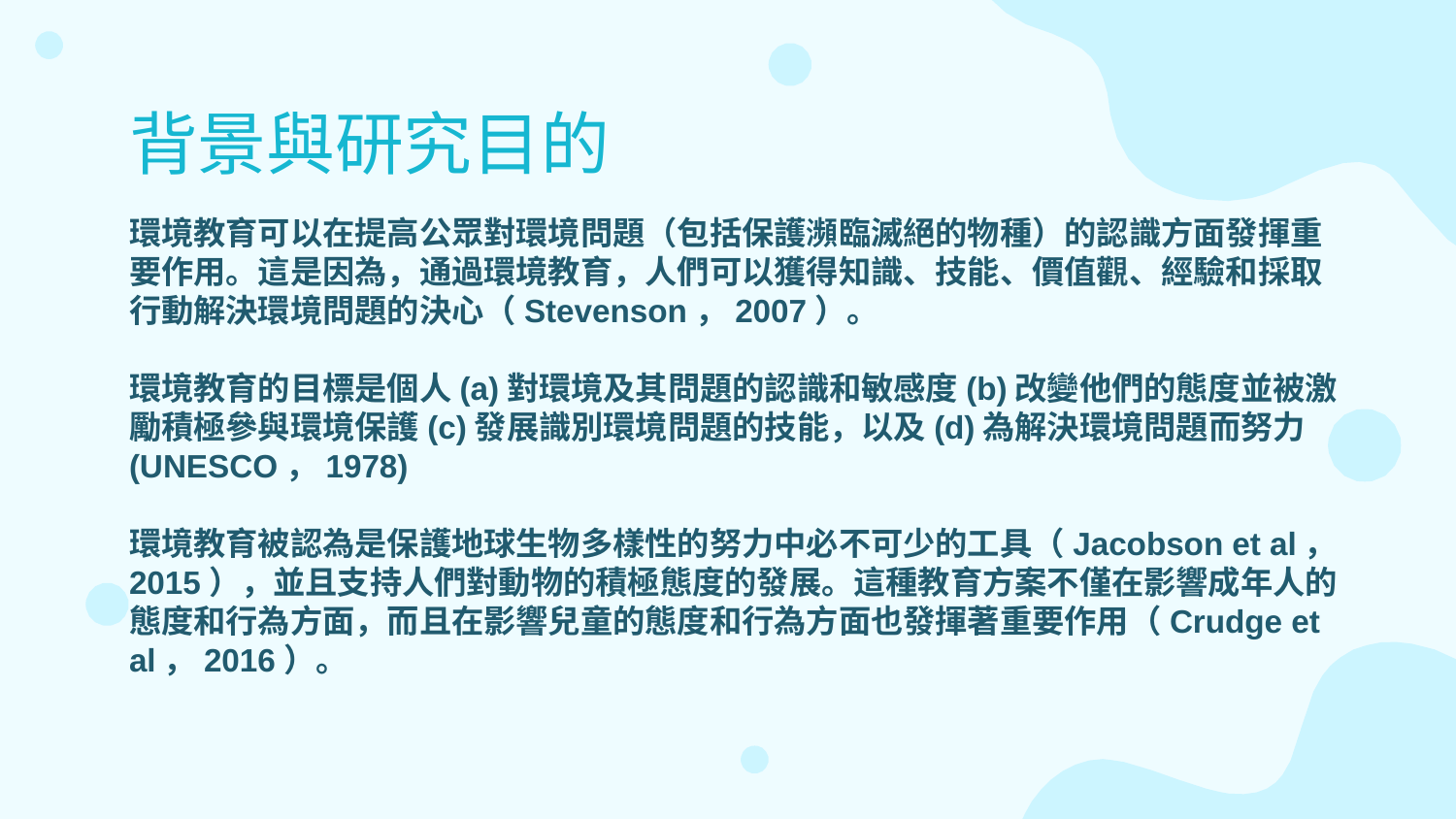

# 背景與研究目的
環境教育可以在提高公眾對環境問題（包括保護瀕臨滅絕的物種）的認識方面發揮重要作用。這是因為，通過環境教育，人們可以獲得知識、技能、價值觀、經驗和採取行動解決環境問題的決心（Stevenson，2007）。

環境教育的目標是個人(a)對環境及其問題的認識和敏感度(b)改變他們的態度並被激勵積極參與環境保護(c)發展識別環境問題的技能，以及(d)為解決環境問題而努力(UNESCO，1978)

環境教育被認為是保護地球生物多樣性的努力中必不可少的工具（Jacobson et al，2015），並且支持人們對動物的積極態度的發展。這種教育方案不僅在影響成年人的態度和行為方面，而且在影響兒童的態度和行為方面也發揮著重要作用（Crudge et al，2016）。